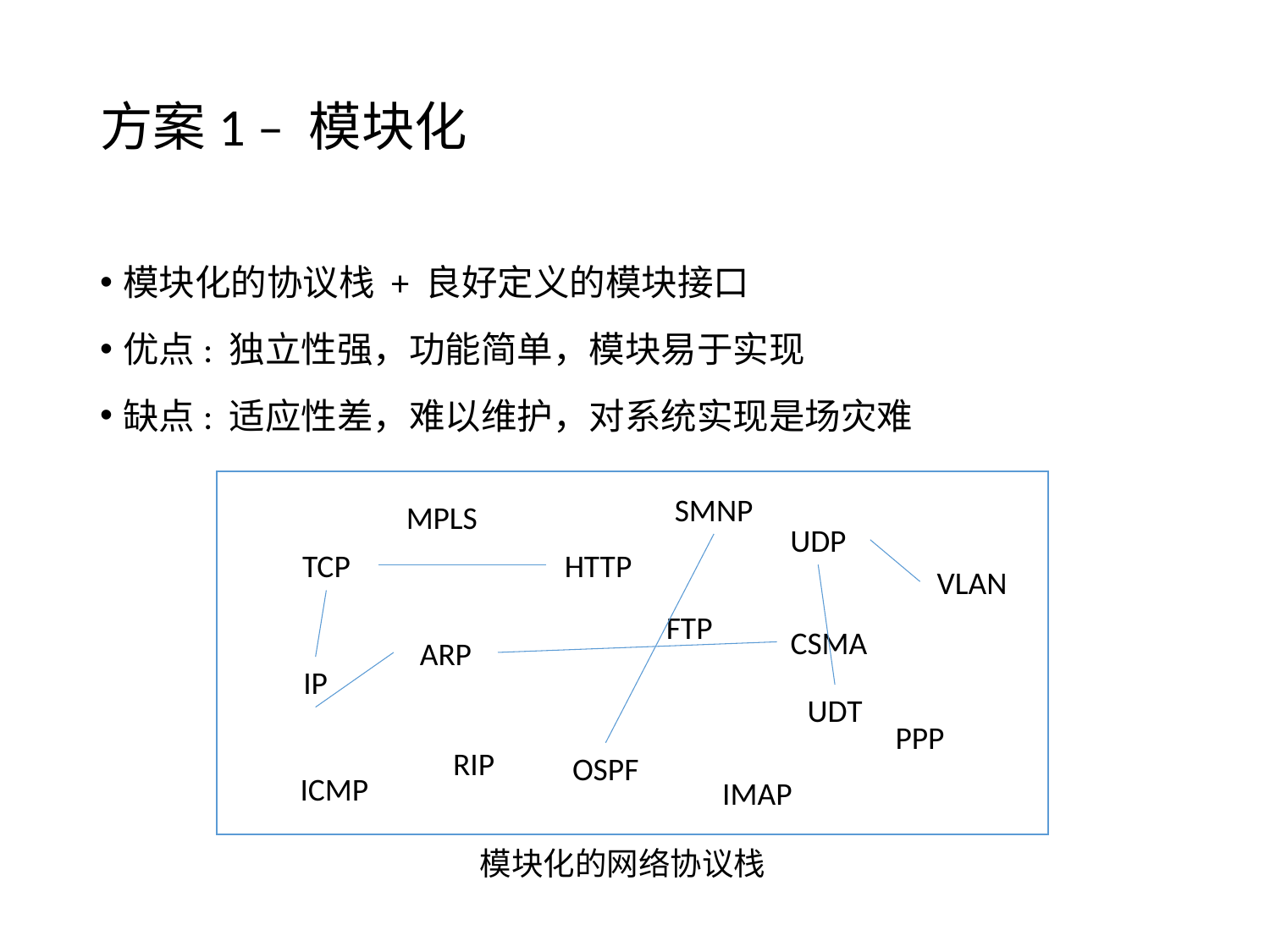

# 方案1 – 模块化
模块化的协议栈 + 良好定义的模块接口
优点: 独立性强，功能简单，模块易于实现
缺点: 适应性差，难以维护，对系统实现是场灾难

SMNP
MPLS
UDP
TCP
HTTP
VLAN
FTP
CSMA
ARP
IP
UDT
PPP
RIP
OSPF
ICMP
IMAP
模块化的网络协议栈

8